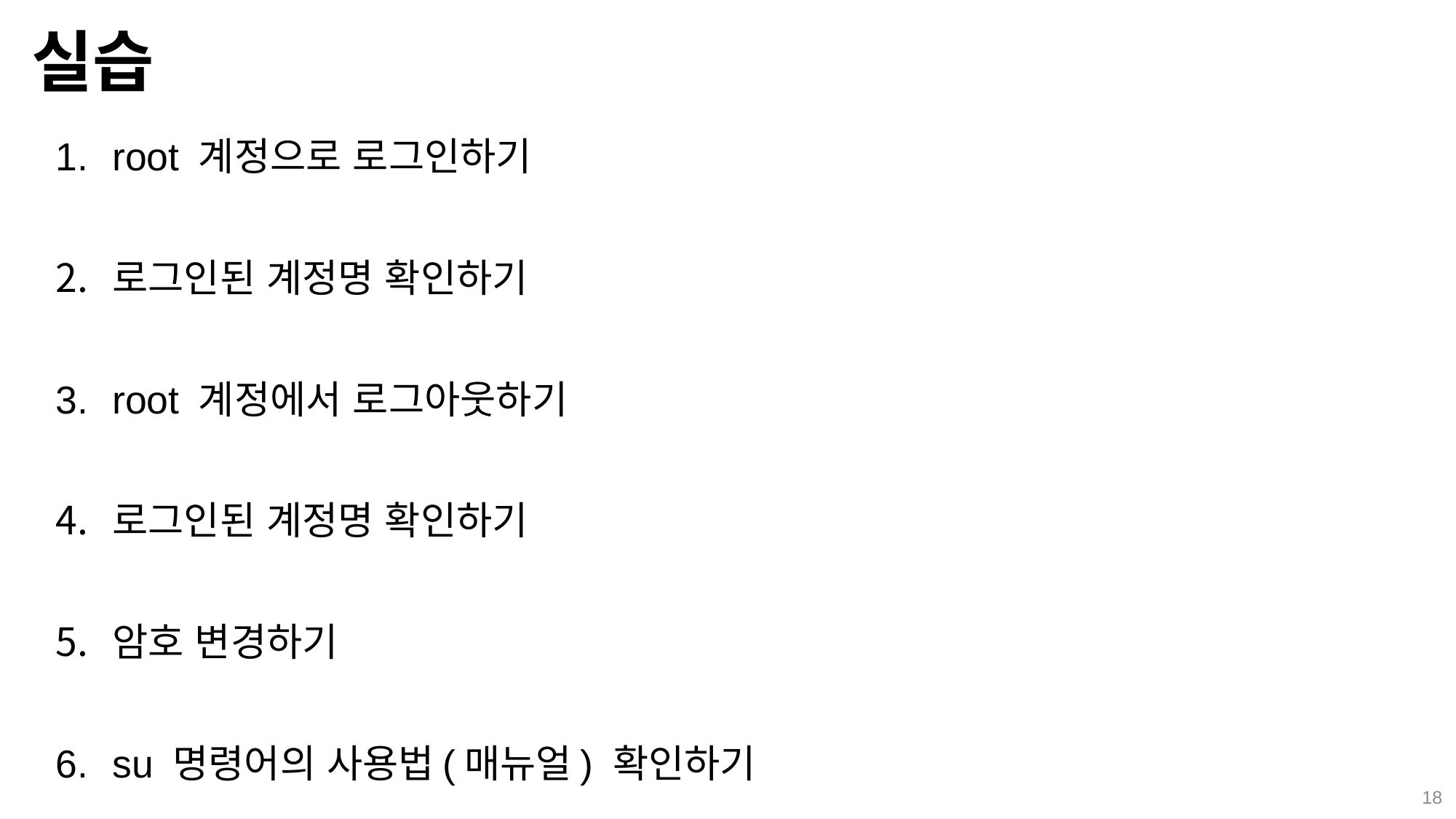

# 실습
root 계정으로 로그인하기

로그인된 계정명 확인하기

root 계정에서 로그아웃하기

로그인된 계정명 확인하기

암호 변경하기

su 명령어의 사용법(매뉴얼) 확인하기

18